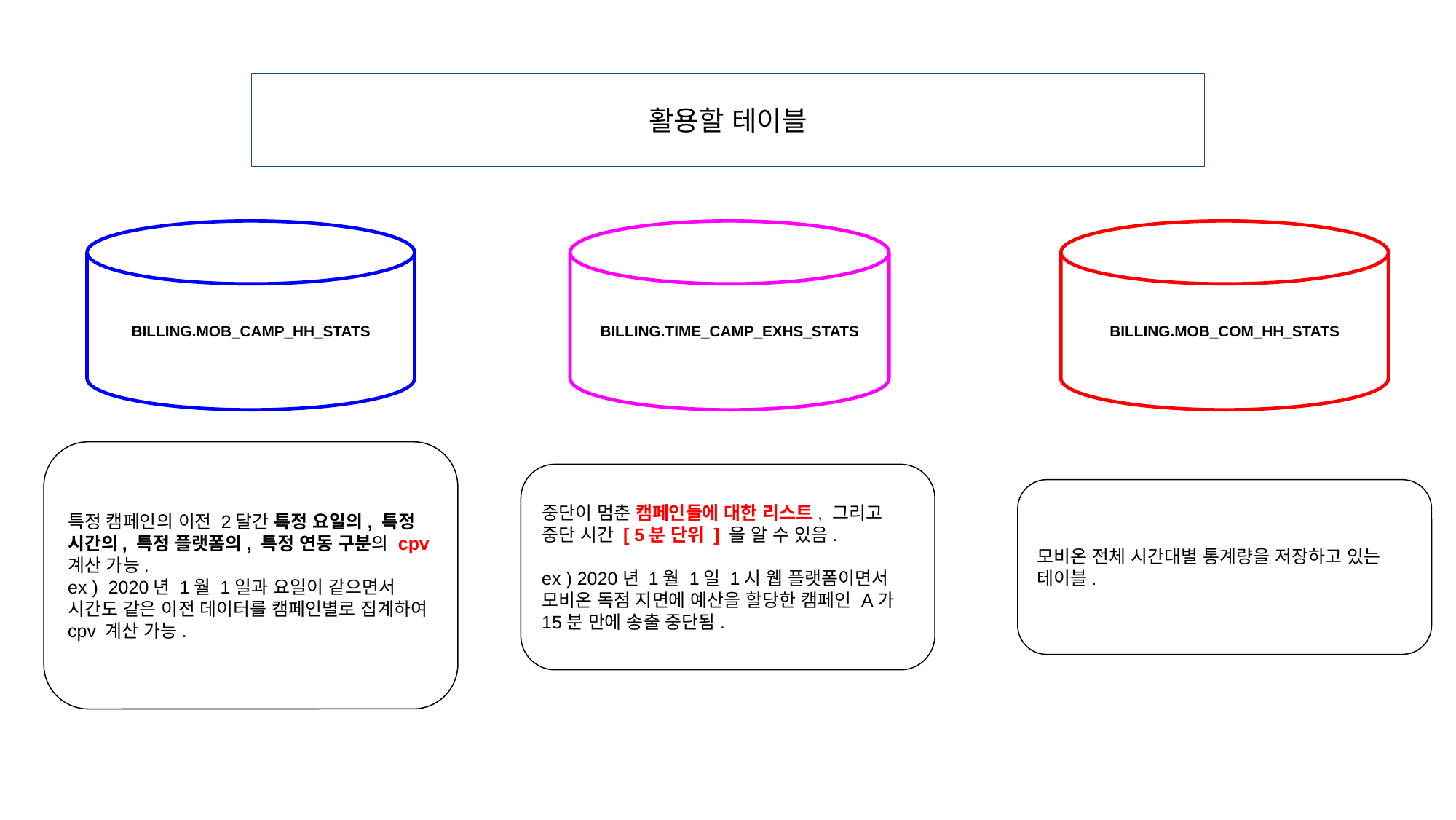

활용할 테이블
BILLING.MOB_CAMP_HH_STATS
BILLING.MOB_COM_HH_STATS
BILLING.TIME_CAMP_EXHS_STATS
특정 캠페인의 이전 2달간 특정 요일의, 특정 시간의, 특정 플랫폼의, 특정 연동 구분의 cpv계산 가능.
ex )  2020년 1월 1일과 요일이 같으면서 시간도 같은 이전 데이터를 캠페인별로 집계하여 cpv 계산 가능.
중단이 멈춘 캠페인들에 대한 리스트, 그리고 중단 시간 [ 5분 단위 ] 을 알 수 있음.

ex ) 2020년 1월 1일 1시 웹 플랫폼이면서 모비온 독점 지면에 예산을 할당한 캠페인 A가 15분 만에 송출 중단됨.
모비온 전체 시간대별 통계량을 저장하고 있는 테이블.